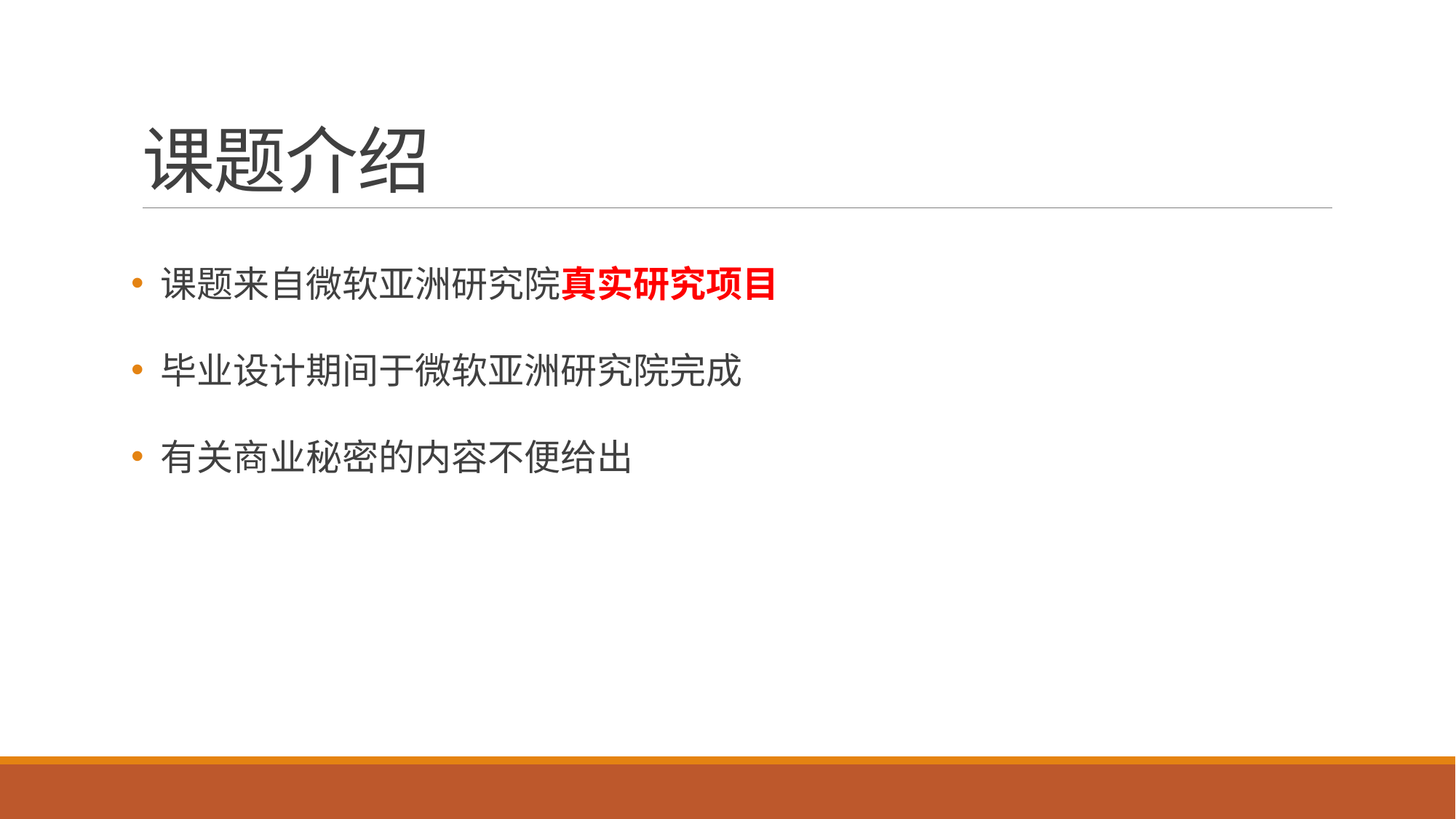

# 课题介绍
 课题来自微软亚洲研究院真实研究项目
 毕业设计期间于微软亚洲研究院完成
 有关商业秘密的内容不便给出